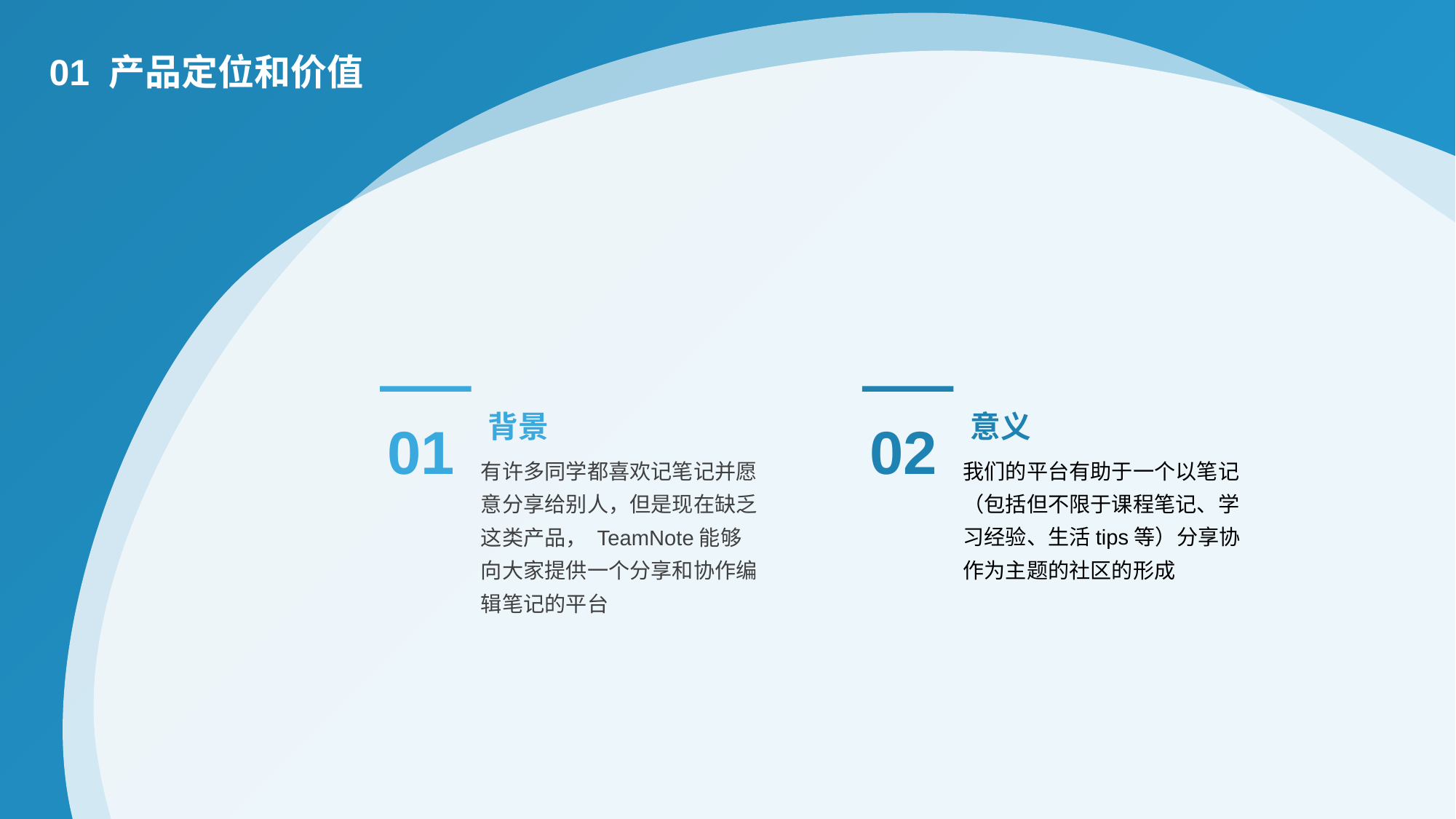

01 产品定位和价值
01

02

背景
意义
有许多同学都喜欢记笔记并愿意分享给别人，但是现在缺乏这类产品， TeamNote能够向大家提供一个分享和协作编辑笔记的平台
我们的平台有助于一个以笔记（包括但不限于课程笔记、学习经验、生活tips等）分享协作为主题的社区的形成